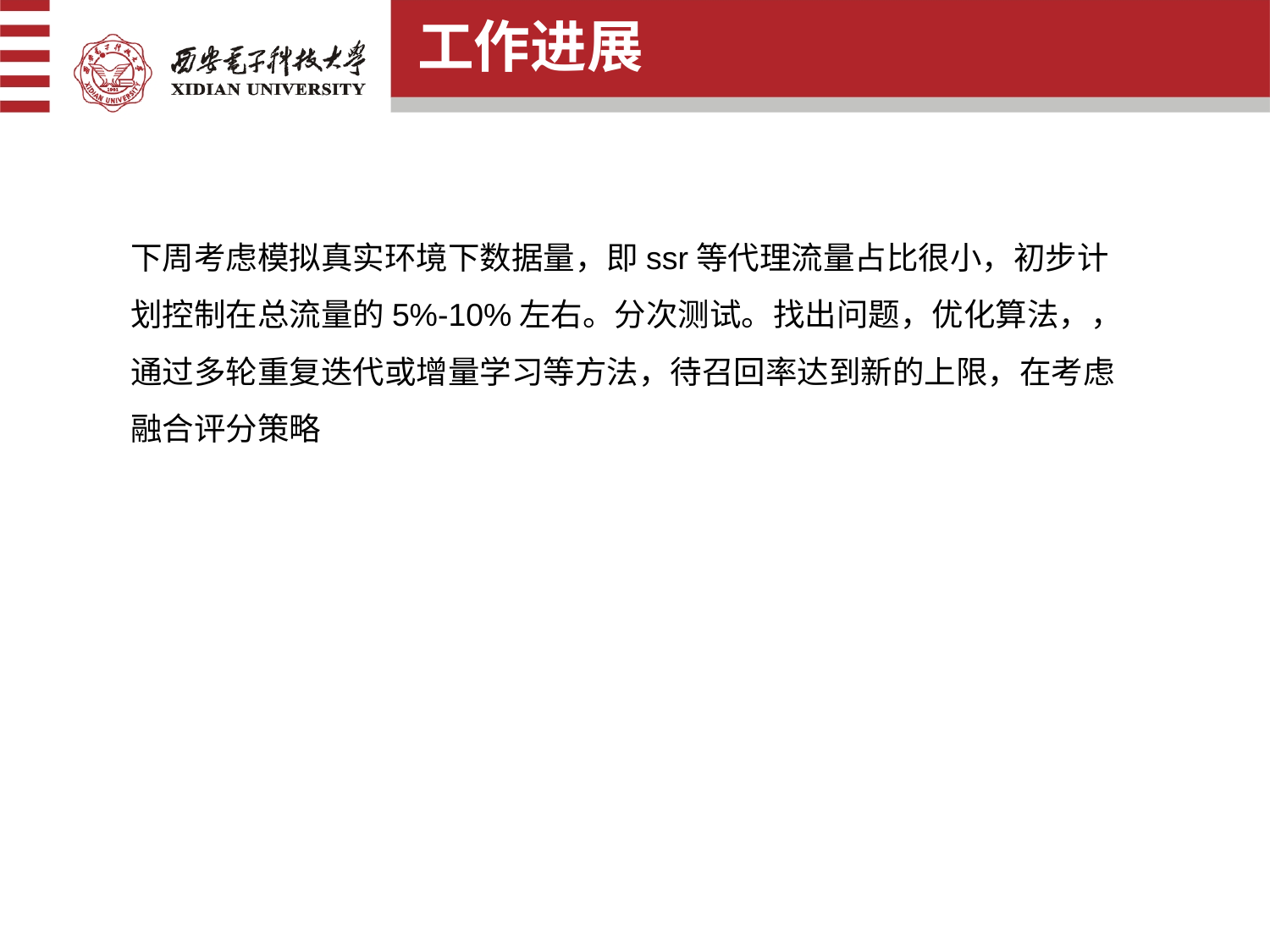

工作进展
下周考虑模拟真实环境下数据量，即ssr等代理流量占比很小，初步计划控制在总流量的5%-10%左右。分次测试。找出问题，优化算法，，通过多轮重复迭代或增量学习等方法，待召回率达到新的上限，在考虑融合评分策略